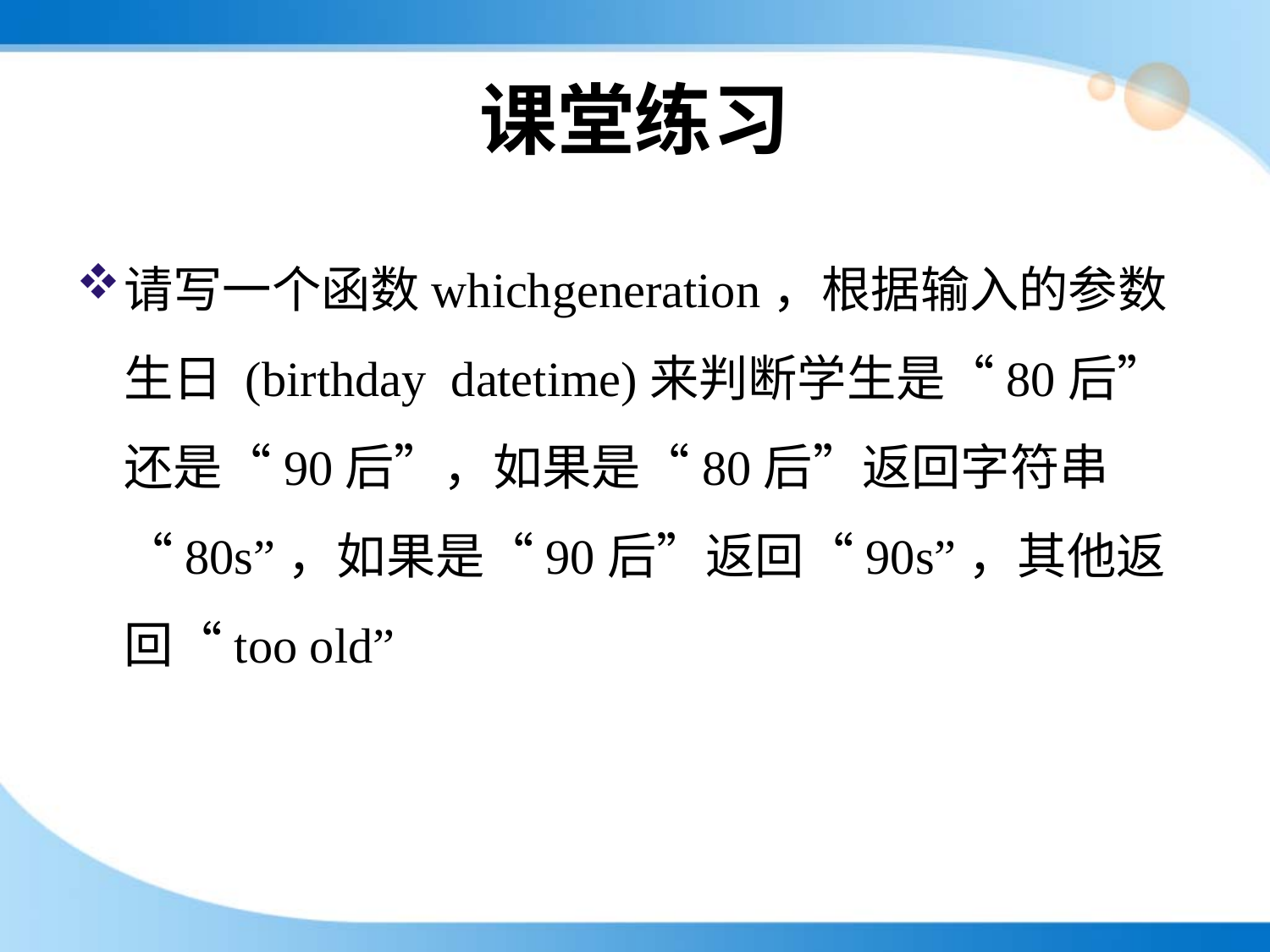

# 课堂练习
请写一个函数whichgeneration，根据输入的参数生日 (birthday  datetime)来判断学生是“80后”还是“90后”，如果是“80后”返回字符串“80s”，如果是“90后”返回“90s”，其他返回“too old”